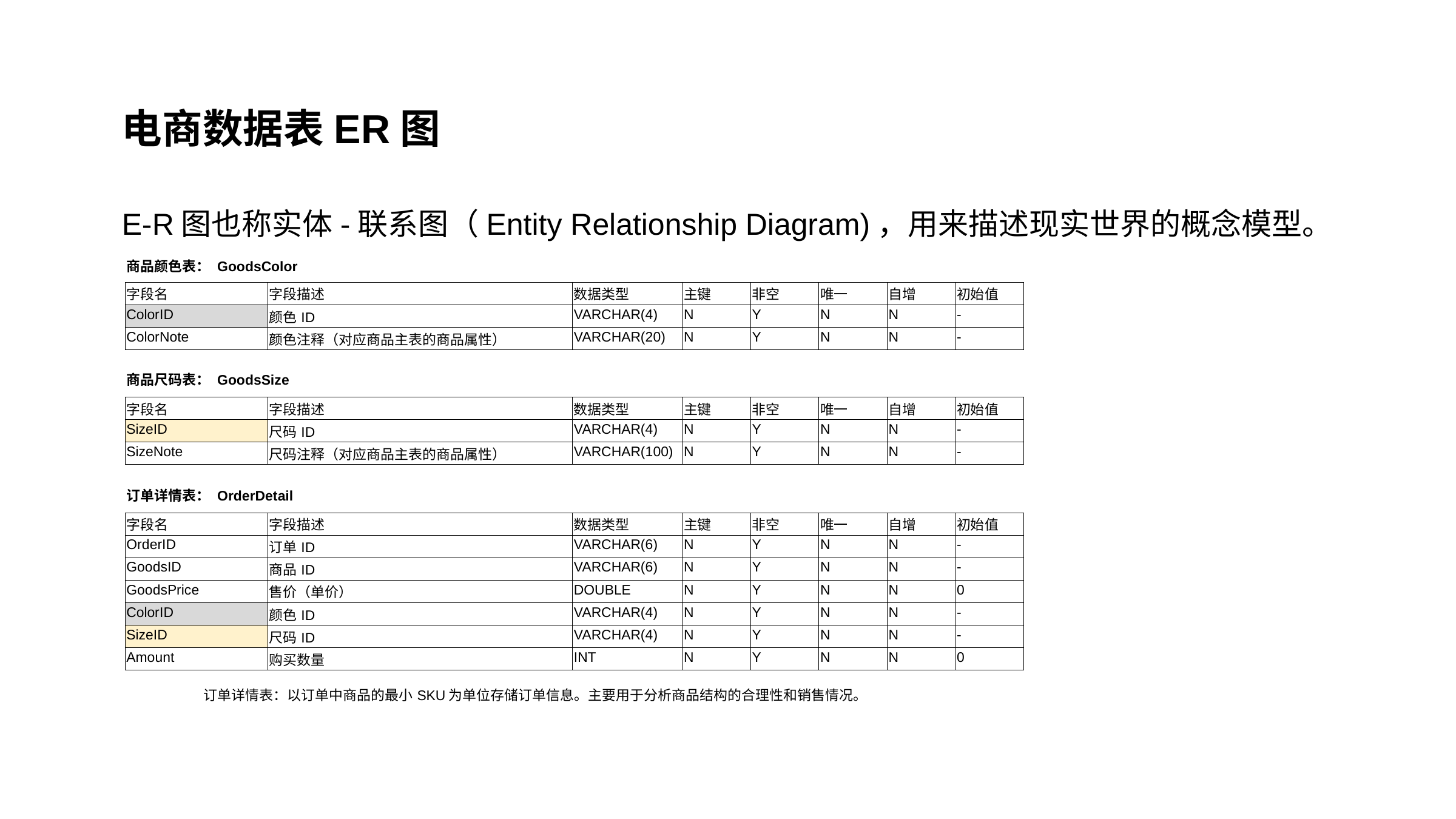

#
电商数据表ER图
E-R图也称实体-联系图（Entity Relationship Diagram)，用来描述现实世界的概念模型。
| 商品颜色表： GoodsColor |
| --- |
| 字段名 | 字段描述 | 数据类型 | 主键 | 非空 | 唯一 | 自增 | 初始值 |
| --- | --- | --- | --- | --- | --- | --- | --- |
| ColorID | 颜色ID | VARCHAR(4) | N | Y | N | N | - |
| ColorNote | 颜色注释（对应商品主表的商品属性） | VARCHAR(20) | N | Y | N | N | - |
| 商品尺码表： GoodsSize |
| --- |
| 字段名 | 字段描述 | 数据类型 | 主键 | 非空 | 唯一 | 自增 | 初始值 |
| --- | --- | --- | --- | --- | --- | --- | --- |
| SizeID | 尺码ID | VARCHAR(4) | N | Y | N | N | - |
| SizeNote | 尺码注释（对应商品主表的商品属性） | VARCHAR(100) | N | Y | N | N | - |
| 订单详情表： OrderDetail |
| --- |
| 字段名 | 字段描述 | 数据类型 | 主键 | 非空 | 唯一 | 自增 | 初始值 |
| --- | --- | --- | --- | --- | --- | --- | --- |
| OrderID | 订单ID | VARCHAR(6) | N | Y | N | N | - |
| GoodsID | 商品ID | VARCHAR(6) | N | Y | N | N | - |
| GoodsPrice | 售价（单价） | DOUBLE | N | Y | N | N | 0 |
| ColorID | 颜色ID | VARCHAR(4) | N | Y | N | N | - |
| SizeID | 尺码ID | VARCHAR(4) | N | Y | N | N | - |
| Amount | 购买数量 | INT | N | Y | N | N | 0 |
| 订单详情表：以订单中商品的最小SKU为单位存储订单信息。主要用于分析商品结构的合理性和销售情况。 |
| --- |